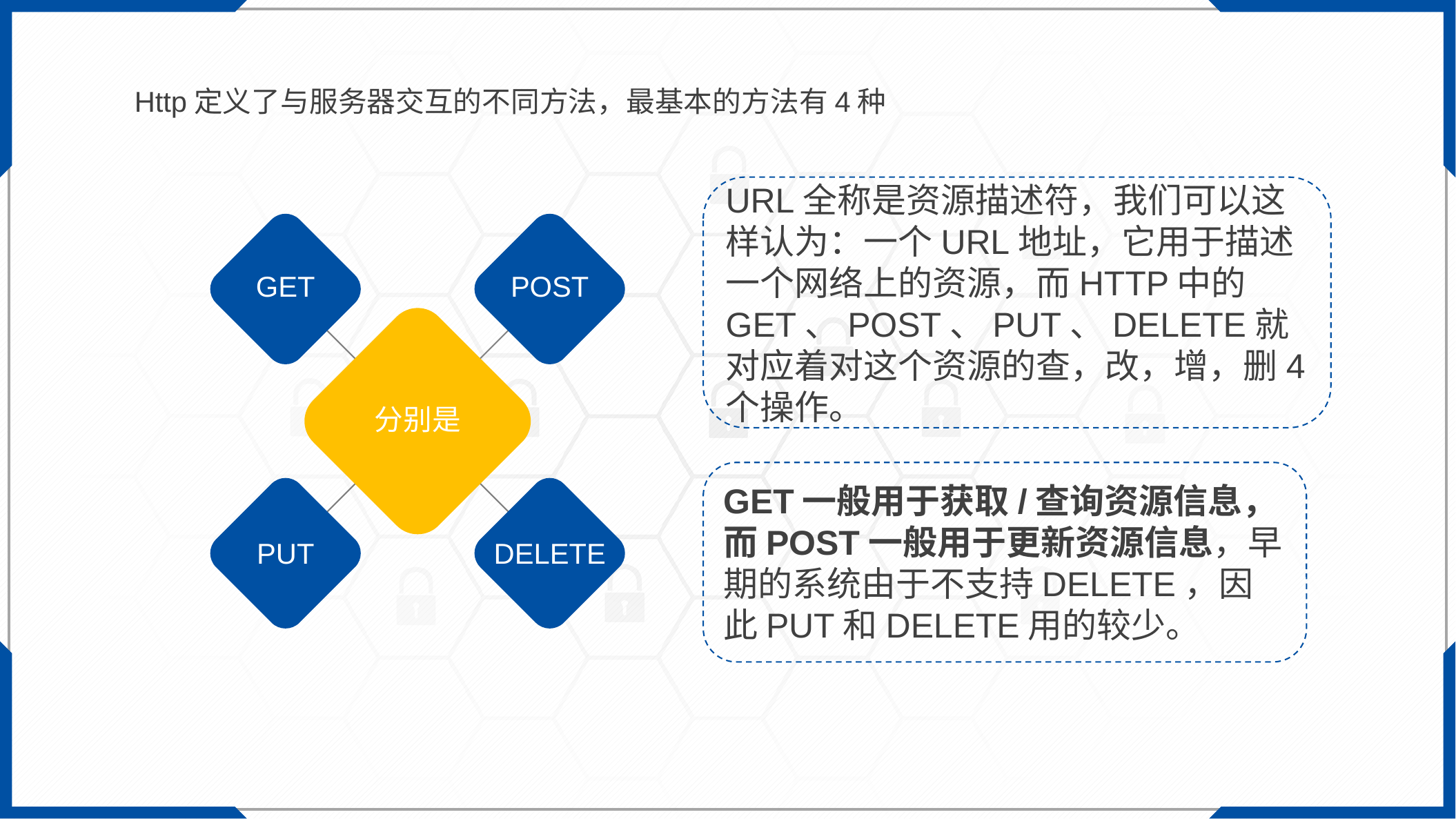

Http定义了与服务器交互的不同方法，最基本的方法有4种
URL全称是资源描述符，我们可以这样认为：一个URL地址，它用于描述一个网络上的资源，而HTTP中的GET、POST、PUT、DELETE就对应着对这个资源的查，改，增，删4个操作。

GET
POST

分别是

PUT
DELETE
GET一般用于获取/查询资源信息，而POST一般用于更新资源信息，早期的系统由于不支持DELETE，因此PUT和DELETE用的较少。